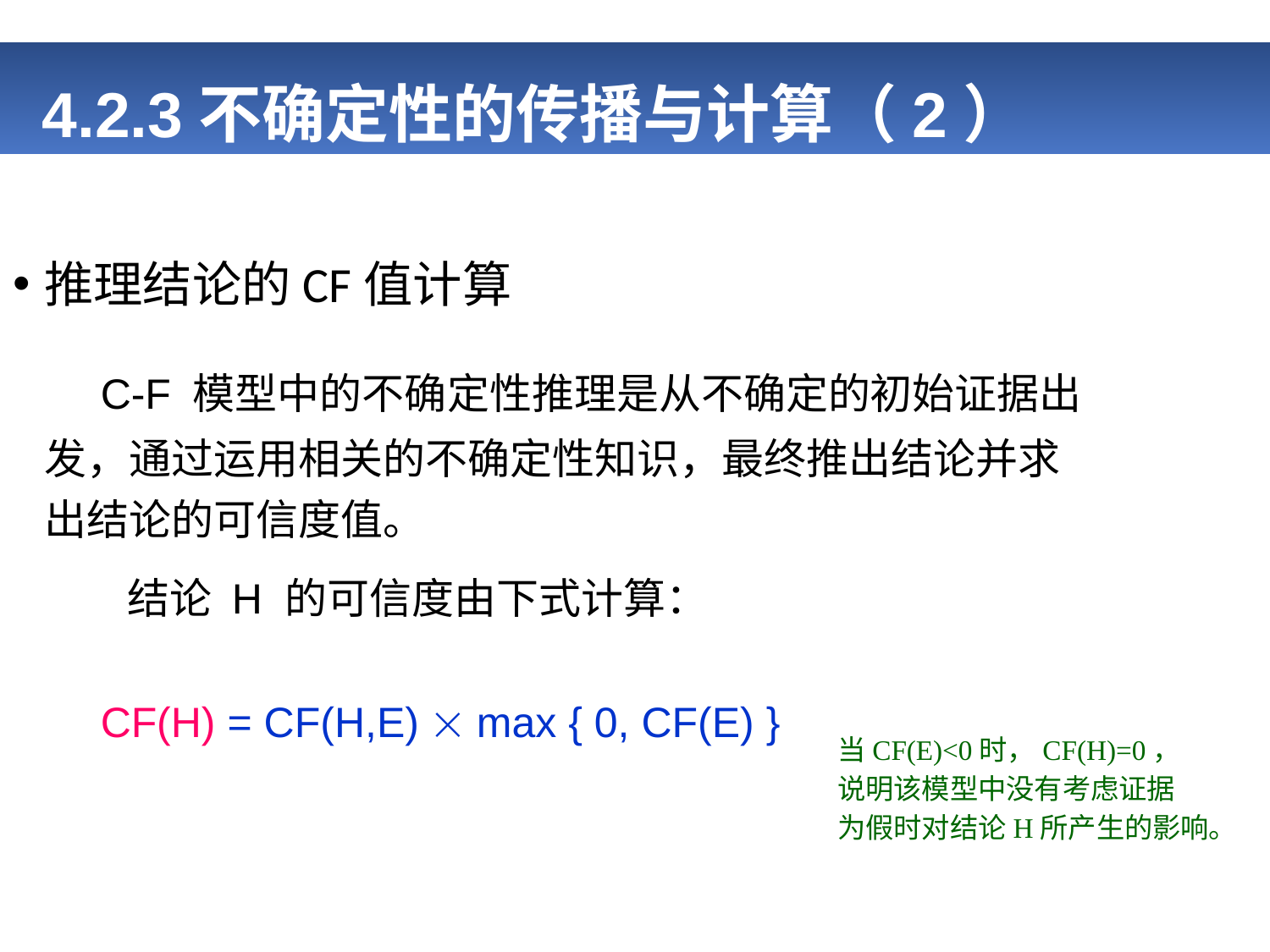

# 4.2.3不确定性的传播与计算（2）
推理结论的CF值计算
     C-F 模型中的不确定性推理是从不确定的初始证据出发，通过运用相关的不确定性知识，最终推出结论并求出结论的可信度值。
           结论 H 的可信度由下式计算：

     CF(H) = CF(H,E) × max { 0, CF(E) }
当CF(E)<0时，CF(H)=0，
说明该模型中没有考虑证据
为假时对结论H所产生的影响。